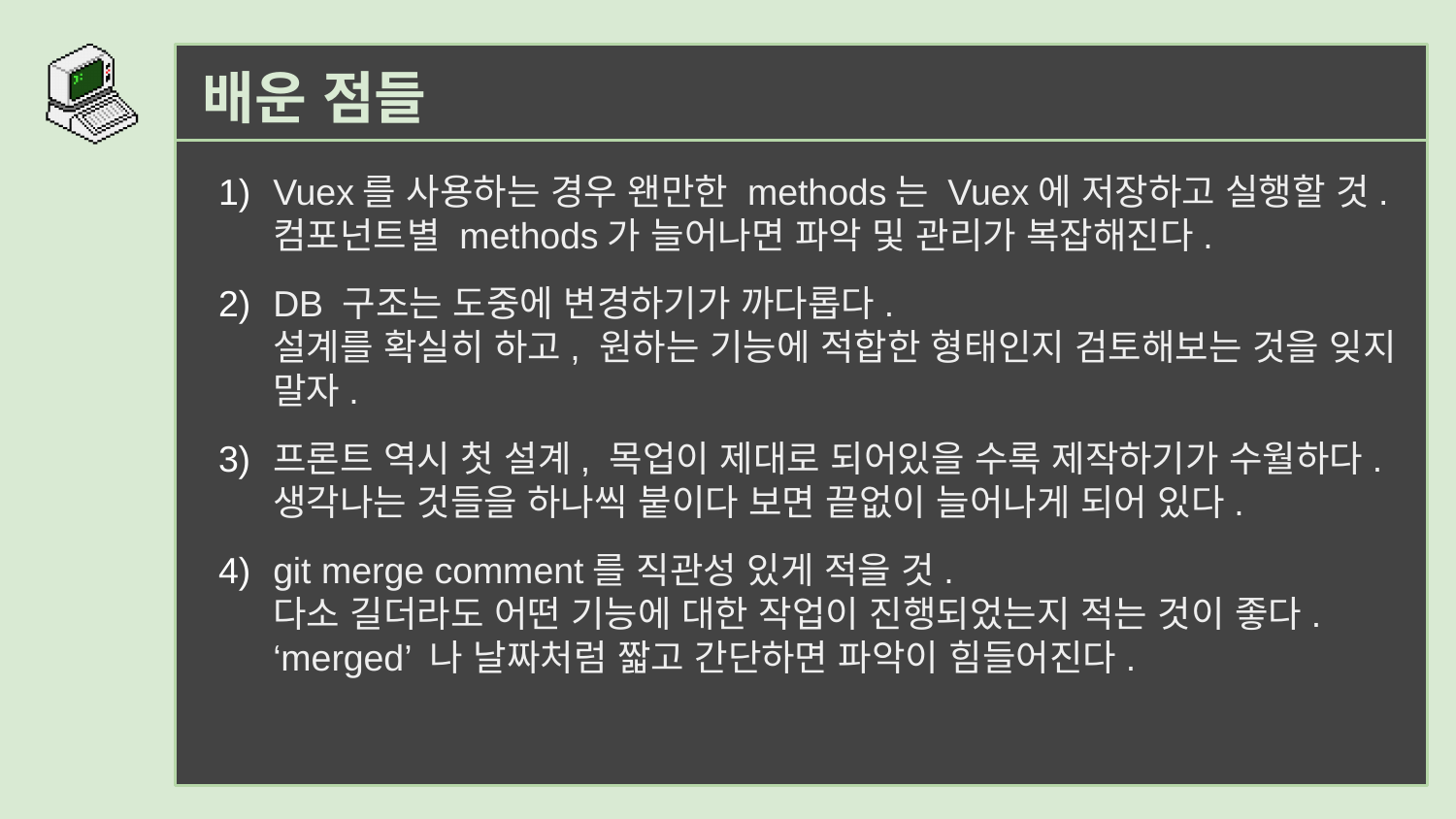

배운 점들
Vuex를 사용하는 경우 왠만한 methods는 Vuex에 저장하고 실행할 것.
컴포넌트별 methods가 늘어나면 파악 및 관리가 복잡해진다.
DB 구조는 도중에 변경하기가 까다롭다.
설계를 확실히 하고, 원하는 기능에 적합한 형태인지 검토해보는 것을 잊지 말자.
프론트 역시 첫 설계, 목업이 제대로 되어있을 수록 제작하기가 수월하다.
생각나는 것들을 하나씩 붙이다 보면 끝없이 늘어나게 되어 있다.
git merge comment를 직관성 있게 적을 것.
다소 길더라도 어떤 기능에 대한 작업이 진행되었는지 적는 것이 좋다.
‘merged’ 나 날짜처럼 짧고 간단하면 파악이 힘들어진다.